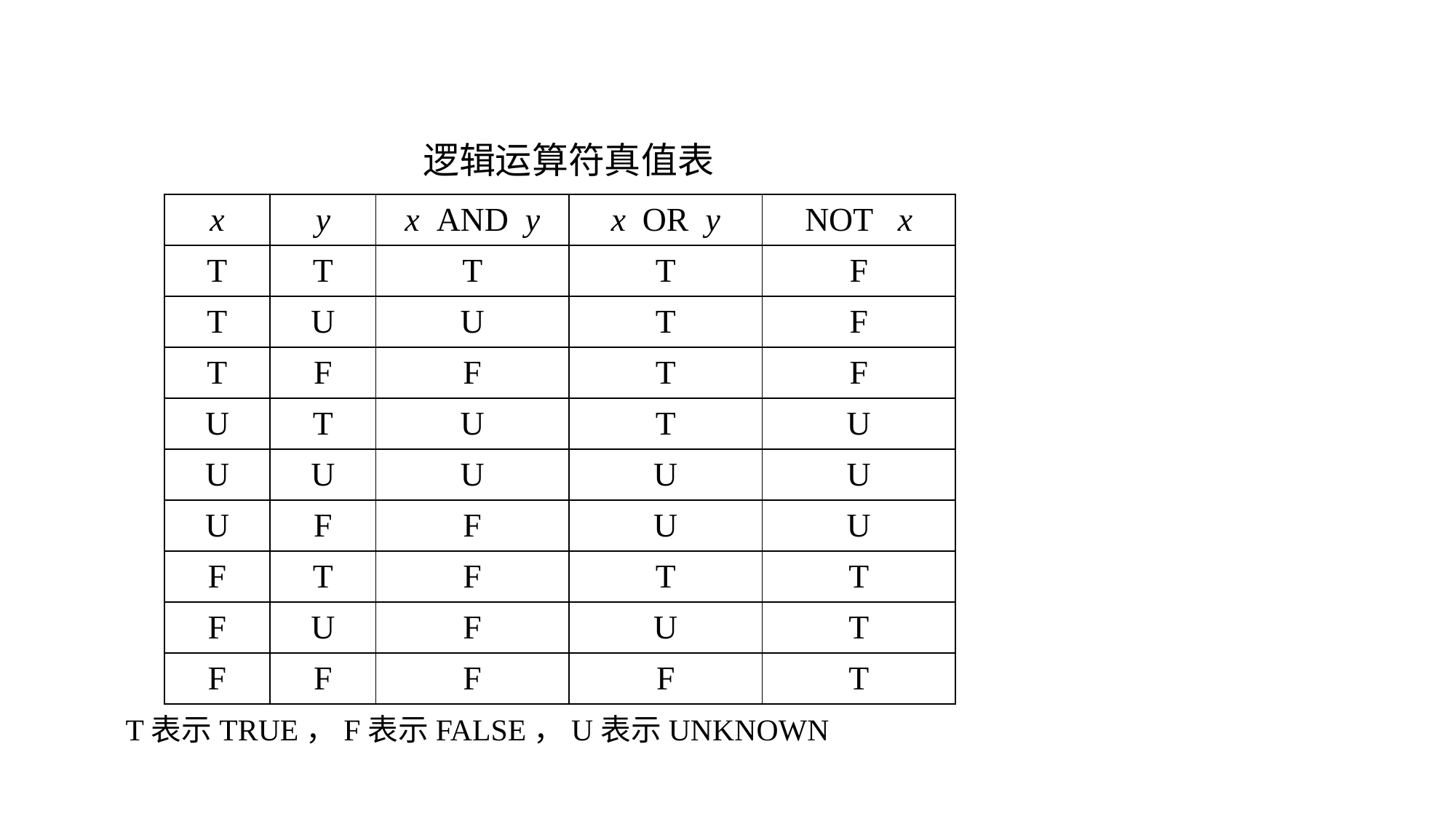

逻辑运算符真值表
| x | y | x AND y | x OR y | NOT x |
| --- | --- | --- | --- | --- |
| T | T | T | T | F |
| T | U | U | T | F |
| T | F | F | T | F |
| U | T | U | T | U |
| U | U | U | U | U |
| U | F | F | U | U |
| F | T | F | T | T |
| F | U | F | U | T |
| F | F | F | F | T |
T表示TRUE，F表示FALSE，U表示UNKNOWN